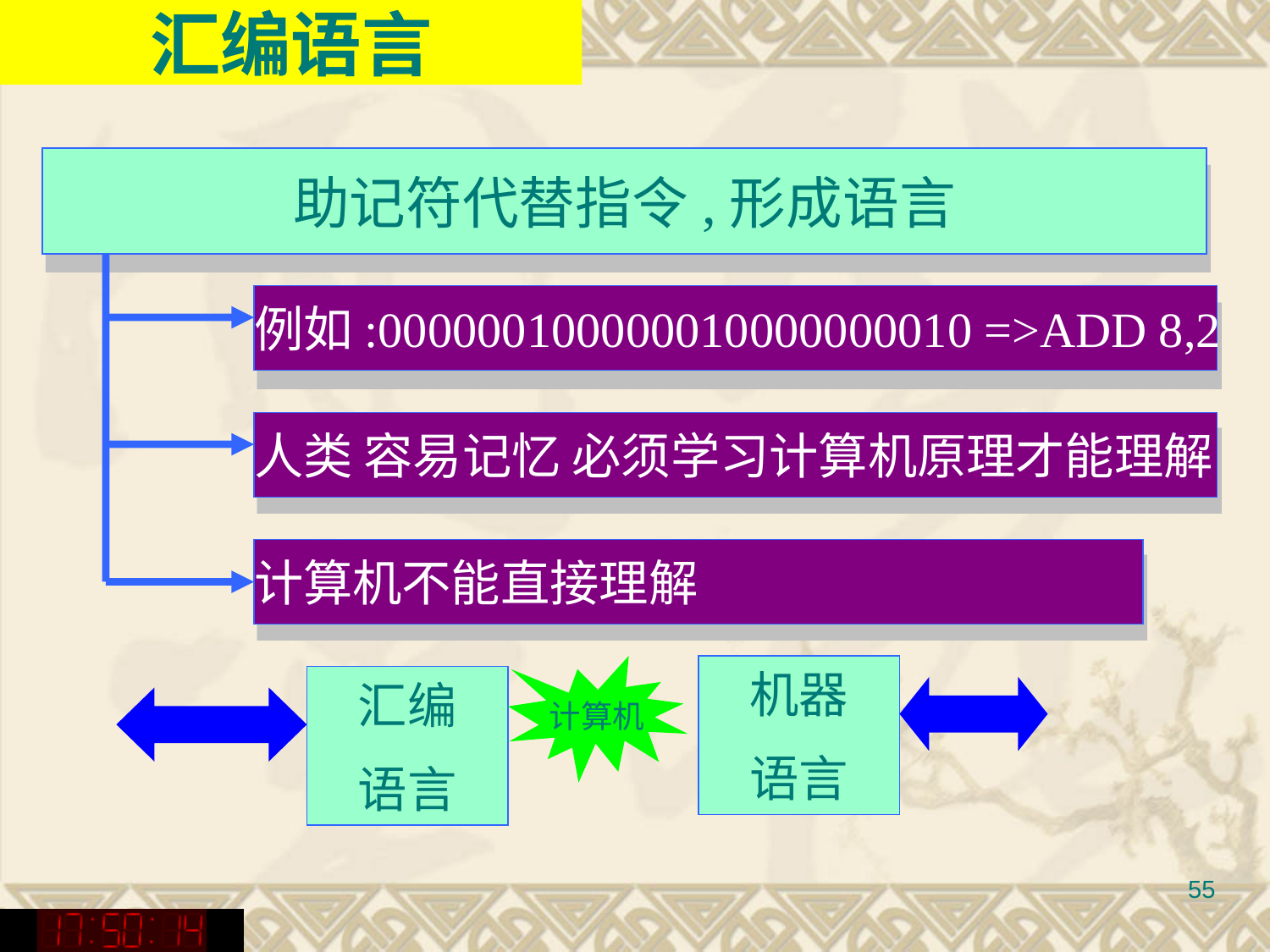

汇编语言
助记符代替指令,形成语言

例如:000000100000010000000010 =>ADD 8,2

人类 容易记忆 必须学习计算机原理才能理解

计算机不能直接理解

计算机
机器
语言
汇编
语言

55